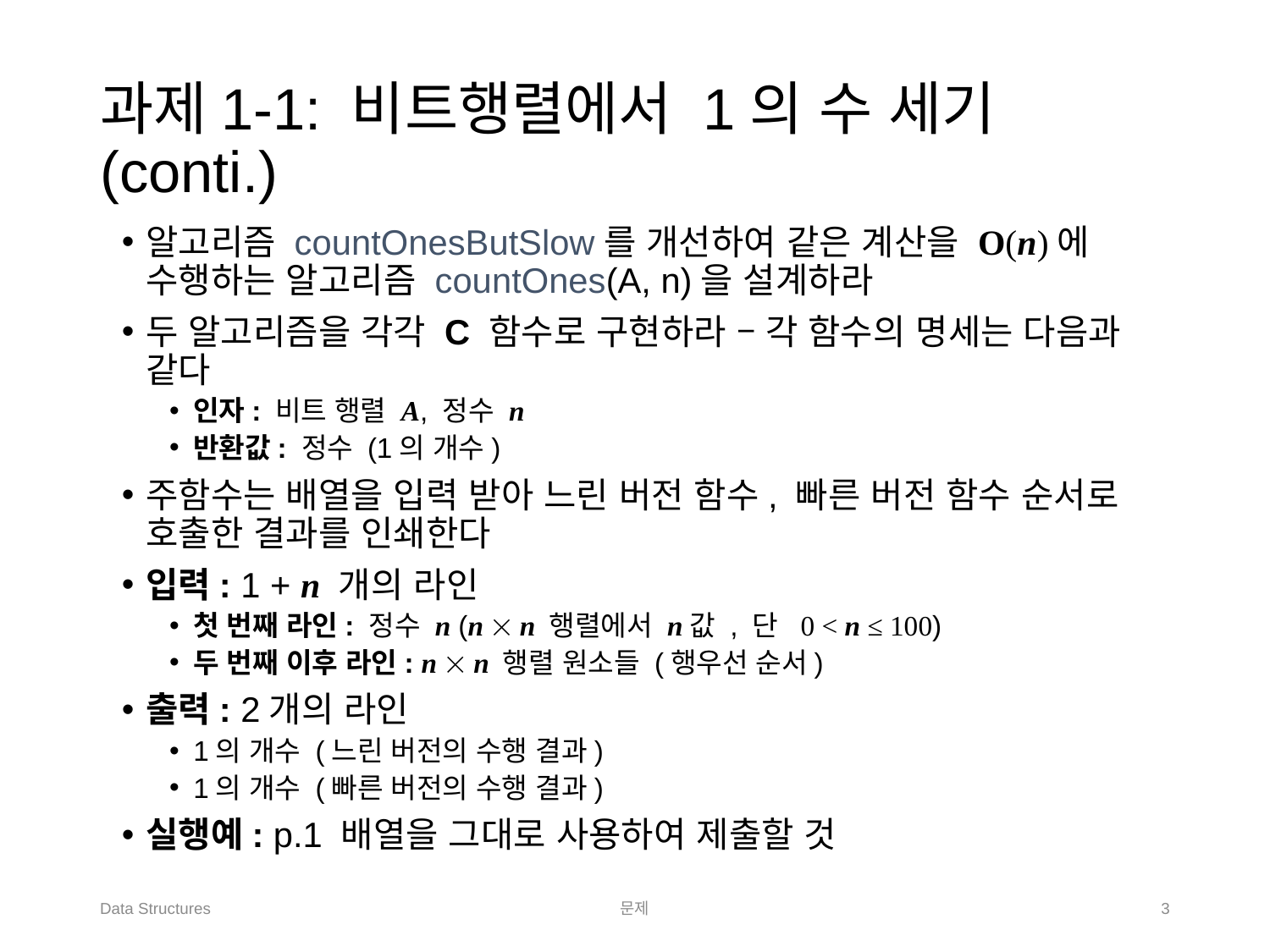

# 과제1-1: 비트행렬에서 1의 수 세기 (conti.)
알고리즘 countOnesButSlow를 개선하여 같은 계산을 O(n)에 수행하는 알고리즘 countOnes(A, n)을 설계하라
두 알고리즘을 각각 C 함수로 구현하라 – 각 함수의 명세는 다음과 같다
인자: 비트 행렬 A, 정수 n
반환값: 정수 (1의 개수)
주함수는 배열을 입력 받아 느린 버전 함수, 빠른 버전 함수 순서로 호출한 결과를 인쇄한다
입력: 1 + n 개의 라인
첫 번째 라인: 정수 n (n × n 행렬에서 n값 , 단  0 < n ≤ 100)
두 번째 이후 라인: n × n 행렬 원소들 (행우선 순서)
출력: 2개의 라인
1의 개수 (느린 버전의 수행 결과)
1의 개수 (빠른 버전의 수행 결과)
실행예: p.1 배열을 그대로 사용하여 제출할 것
Data Structures
문제
3